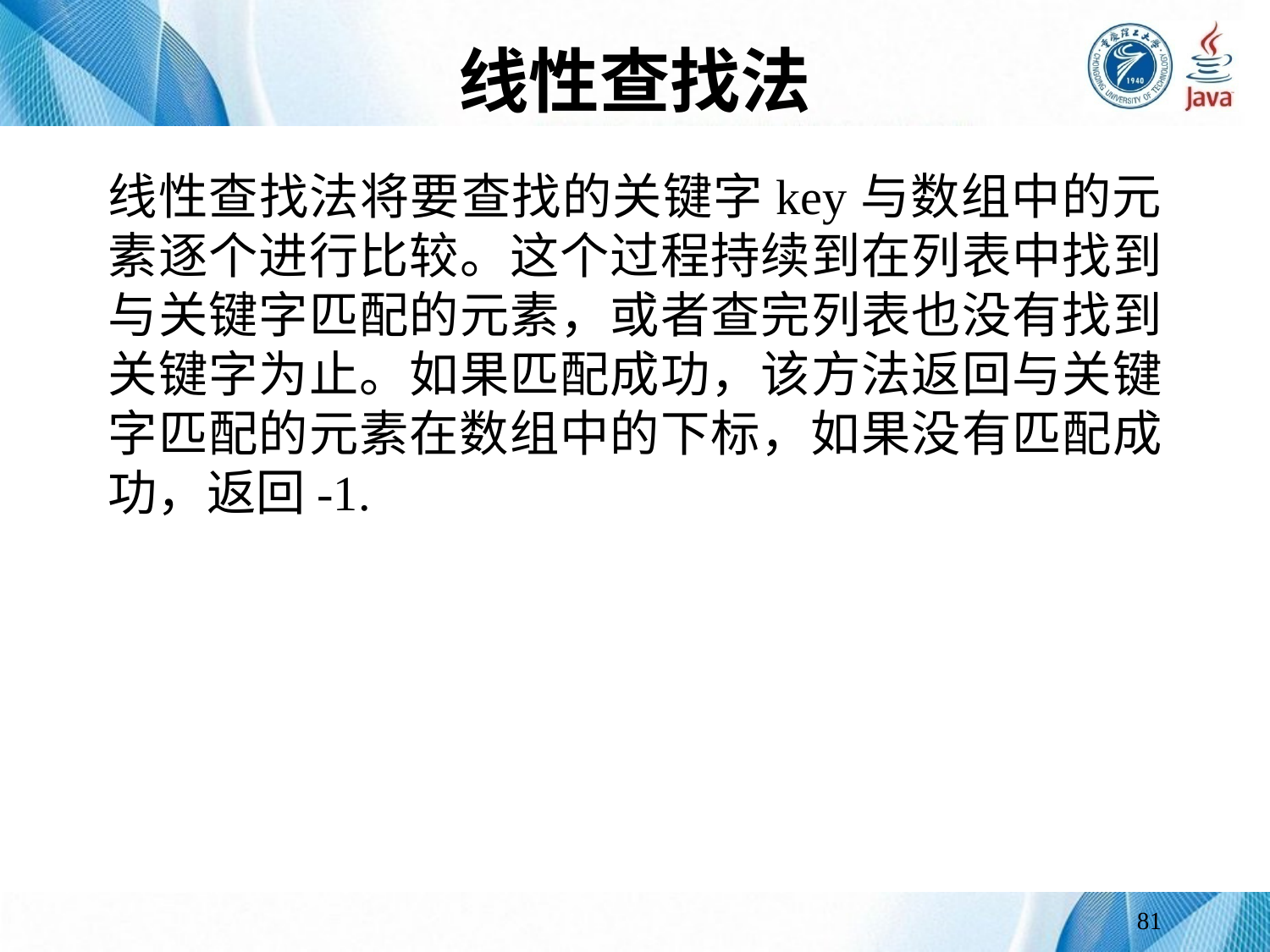

# 线性查找法
线性查找法将要查找的关键字key与数组中的元素逐个进行比较。这个过程持续到在列表中找到与关键字匹配的元素，或者查完列表也没有找到关键字为止。如果匹配成功，该方法返回与关键字匹配的元素在数组中的下标，如果没有匹配成功，返回-1.
81